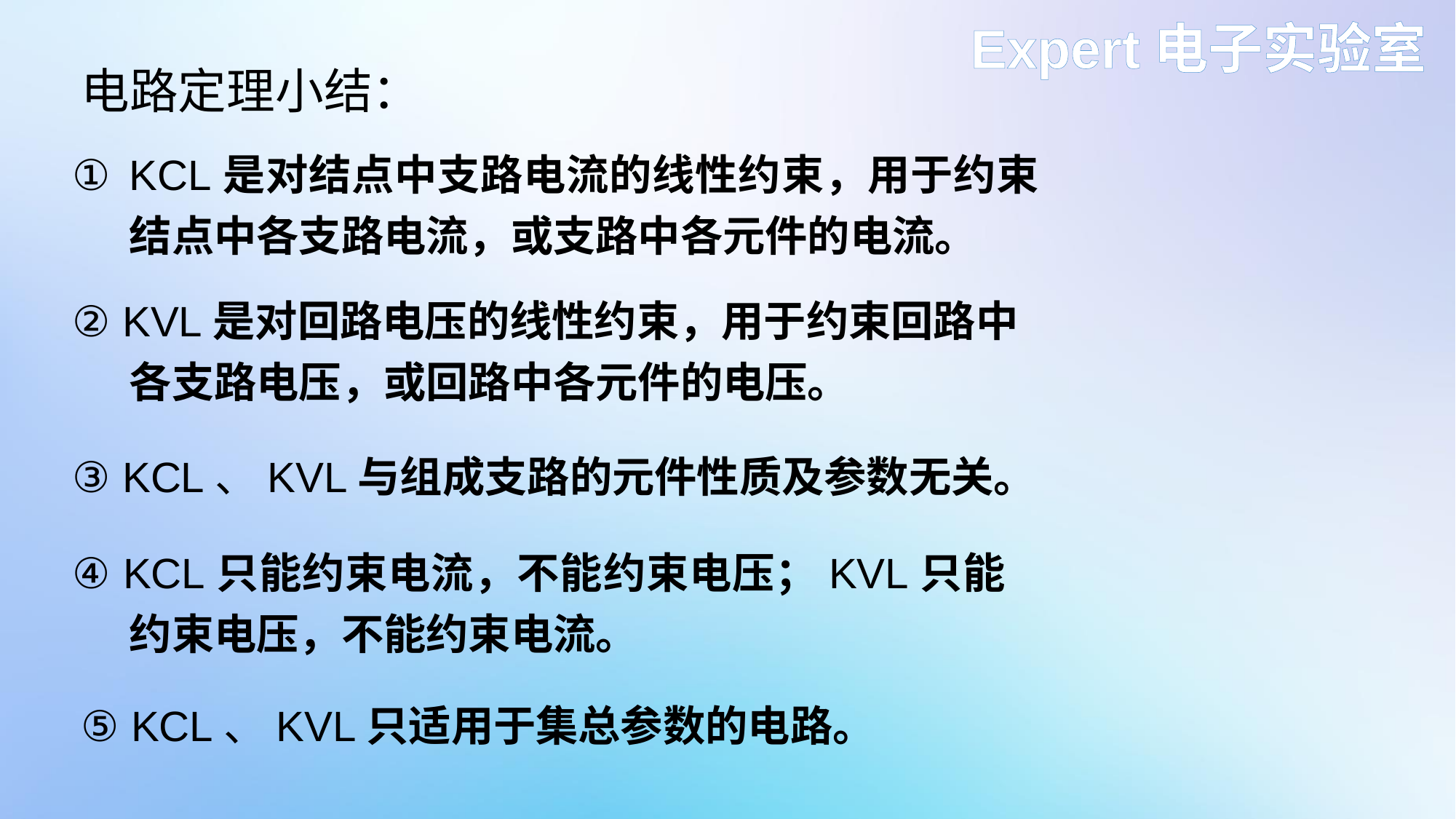

电路定理小结：
KCL是对结点中支路电流的线性约束，用于约束结点中各支路电流，或支路中各元件的电流。
② KVL是对回路电压的线性约束，用于约束回路中各支路电压，或回路中各元件的电压。
③ KCL、KVL与组成支路的元件性质及参数无关。
④ KCL只能约束电流，不能约束电压；KVL只能约束电压，不能约束电流。
⑤ KCL、KVL只适用于集总参数的电路。